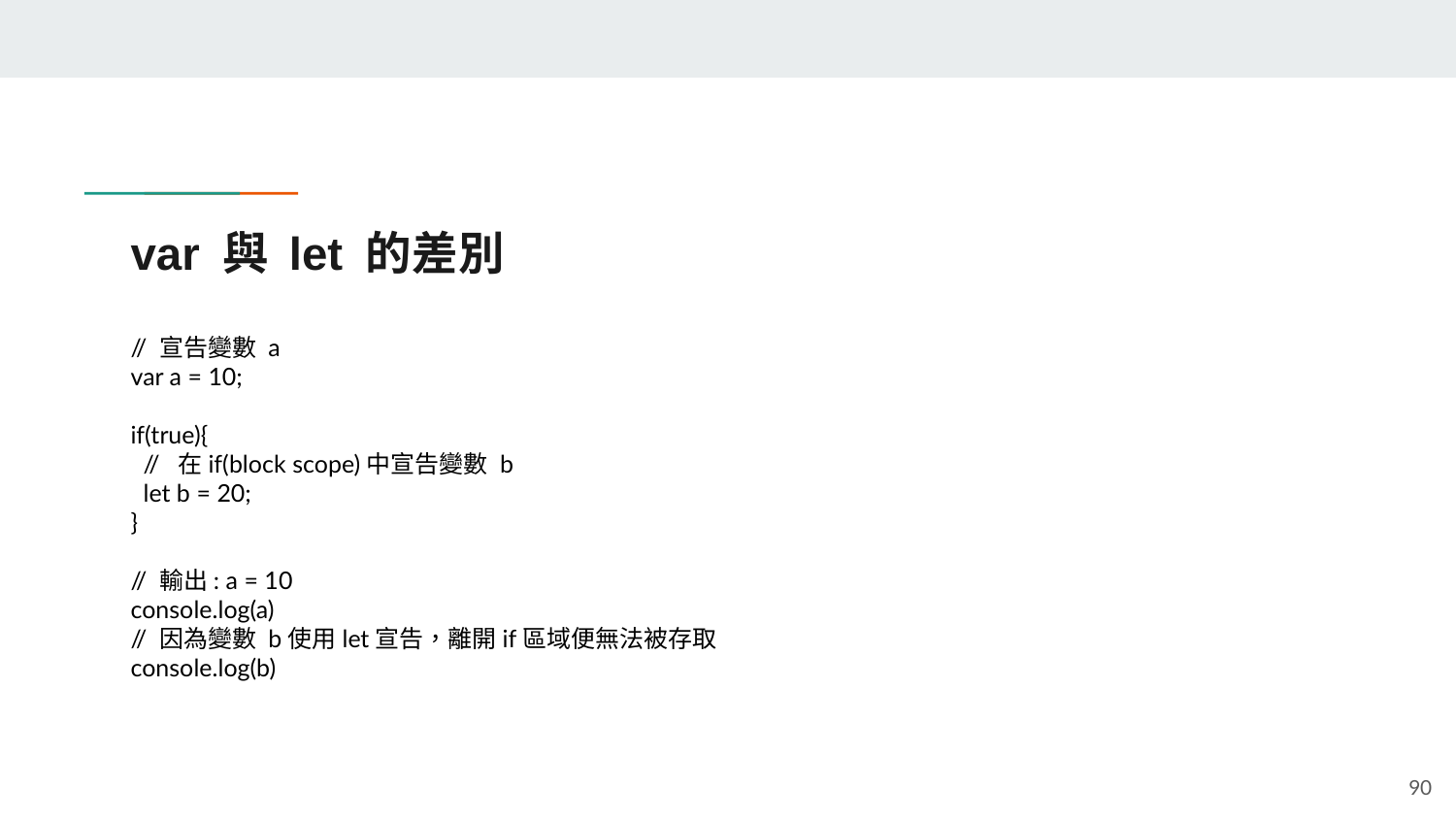

# var 與 let 的差別
// 宣告變數 a
var a = 10;

if(true){
  //  在if(block scope)中宣告變數 b
  let b = 20;
}

// 輸出: a = 10
console.log(a)
// 因為變數 b使用let宣告，離開if區域便無法被存取
console.log(b)
90